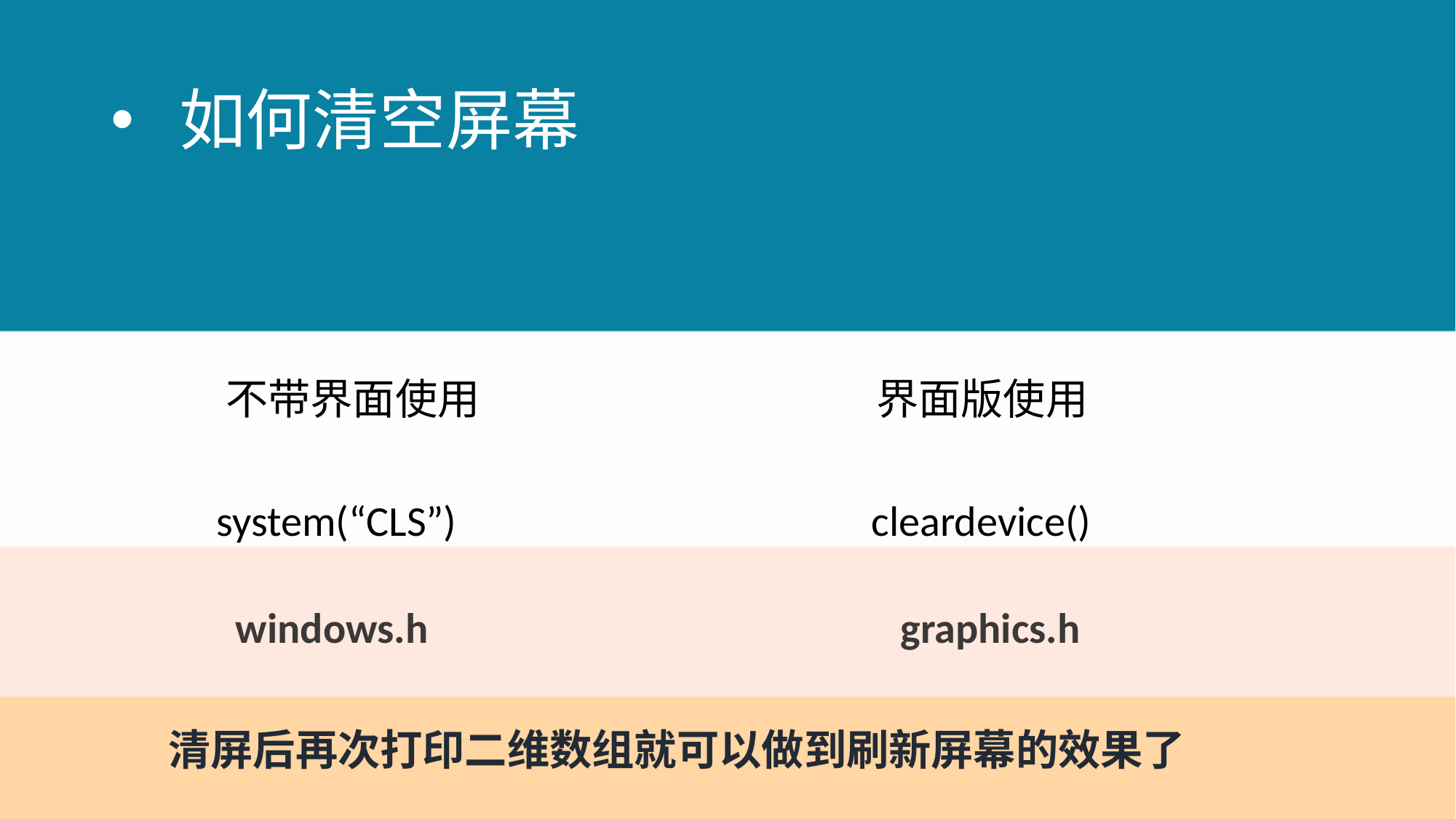

# 如何清空屏幕
     不带界面使用                                          界面版使用

     system(“CLS”)				     cleardevice()
       windows.h                                                 graphics.h

清屏后再次打印二维数组就可以做到刷新屏幕的效果了